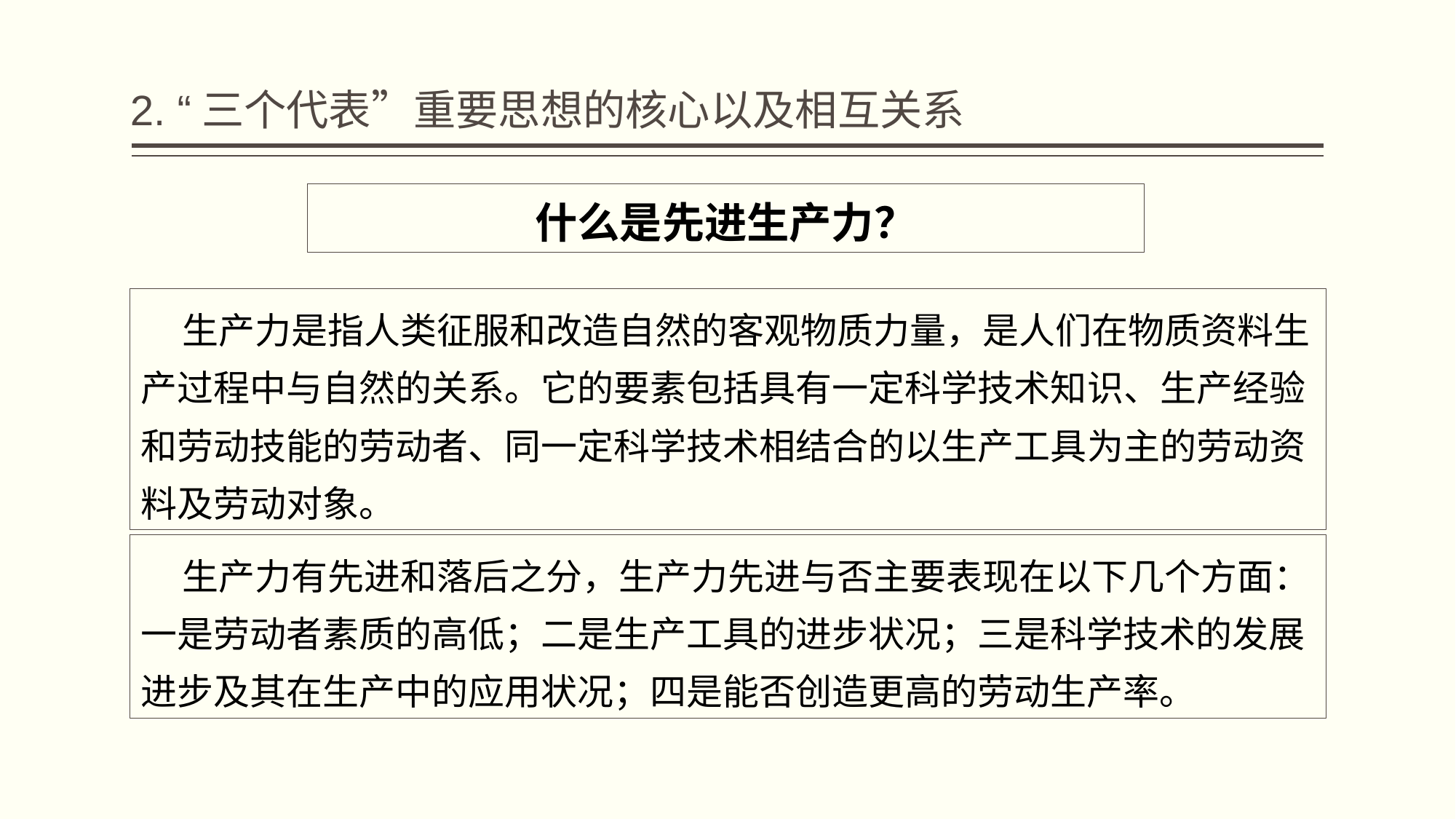

# 2. “三个代表”重要思想的核心以及相互关系
什么是先进生产力？
    生产力是指人类征服和改造自然的客观物质力量，是人们在物质资料生产过程中与自然的关系。它的要素包括具有一定科学技术知识、生产经验和劳动技能的劳动者、同一定科学技术相结合的以生产工具为主的劳动资料及劳动对象。
    生产力有先进和落后之分，生产力先进与否主要表现在以下几个方面：一是劳动者素质的高低；二是生产工具的进步状况；三是科学技术的发展进步及其在生产中的应用状况；四是能否创造更高的劳动生产率。